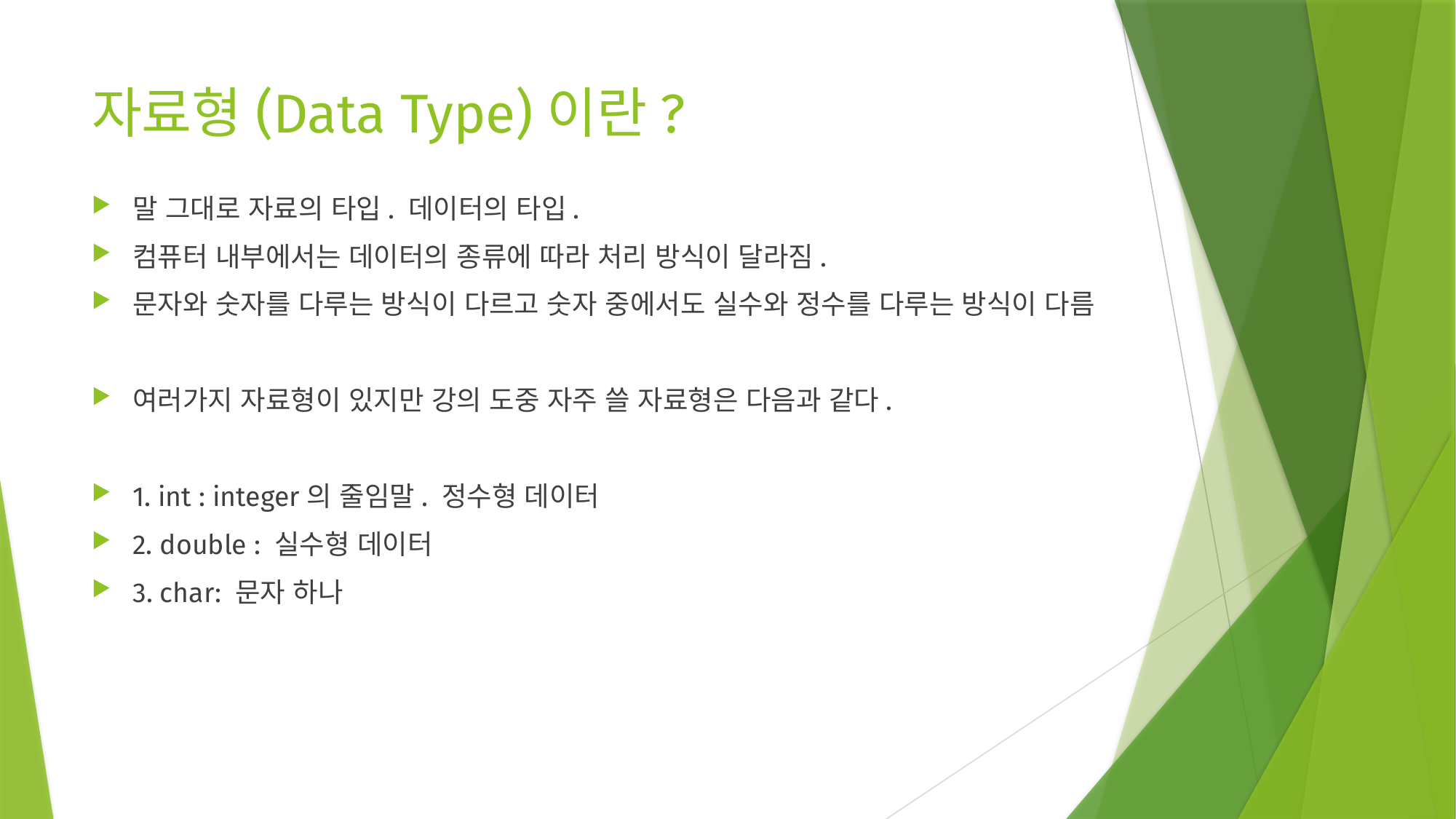

# 자료형(Data Type)이란?
말 그대로 자료의 타입. 데이터의 타입.
컴퓨터 내부에서는 데이터의 종류에 따라 처리 방식이 달라짐.
문자와 숫자를 다루는 방식이 다르고 숫자 중에서도 실수와 정수를 다루는 방식이 다름

여러가지 자료형이 있지만 강의 도중 자주 쓸 자료형은 다음과 같다.

1. int : integer의 줄임말. 정수형 데이터
2. double : 실수형 데이터
3. char: 문자 하나